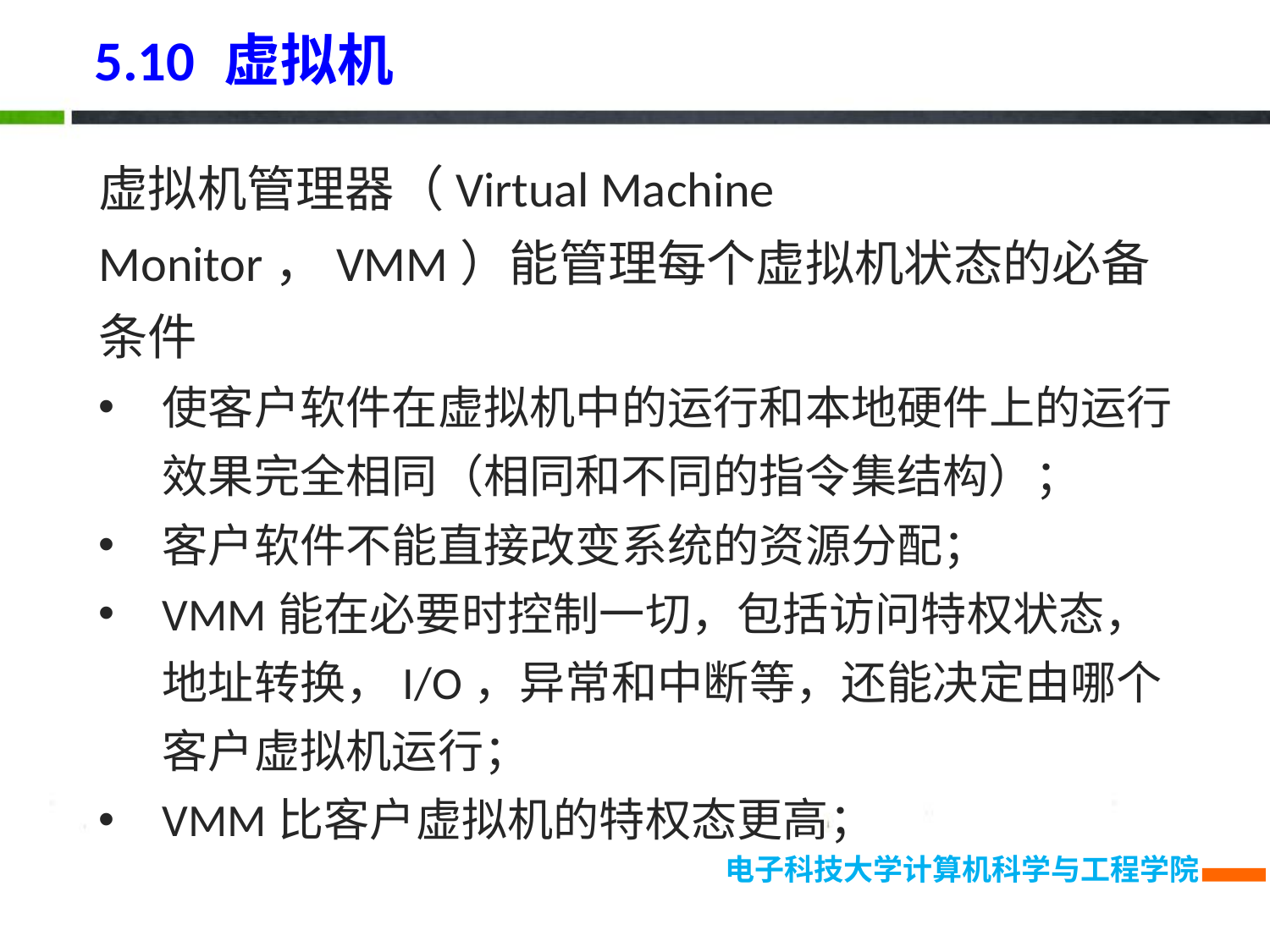

5.10 虚拟机
虚拟机管理器（Virtual Machine Monitor，VMM）能管理每个虚拟机状态的必备条件
使客户软件在虚拟机中的运行和本地硬件上的运行效果完全相同（相同和不同的指令集结构）；
客户软件不能直接改变系统的资源分配；
VMM能在必要时控制一切，包括访问特权状态，地址转换，I/O，异常和中断等，还能决定由哪个客户虚拟机运行；
VMM比客户虚拟机的特权态更高；

140